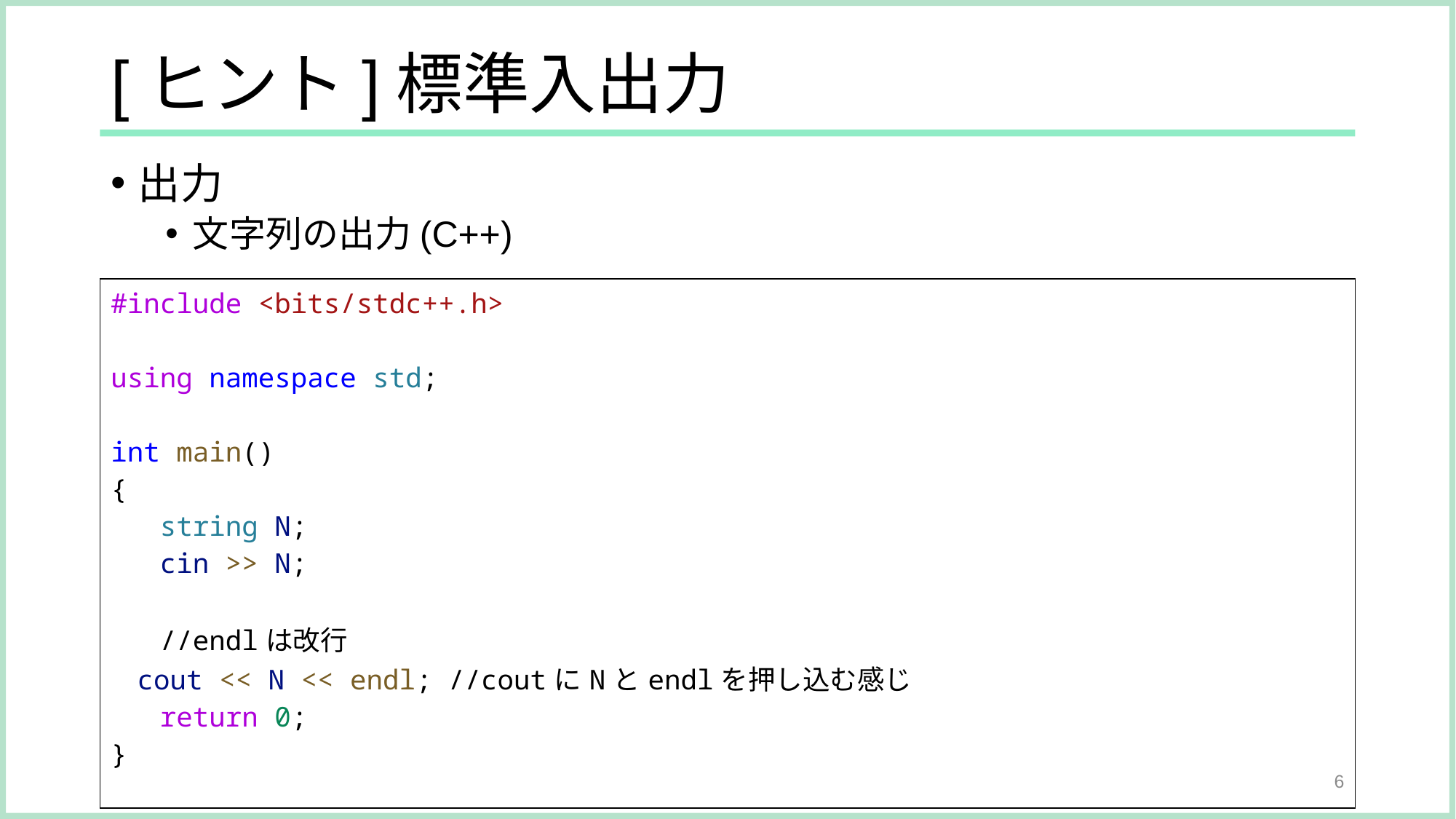

# [ヒント]標準入出力
出力
文字列の出力(C++)

| #include <bits/stdc++.h> using namespace std; int main() { string N; cin >> N; //endlは改行 cout << N << endl; //coutにNとendlを押し込む感じ return 0; } |
| --- |
6